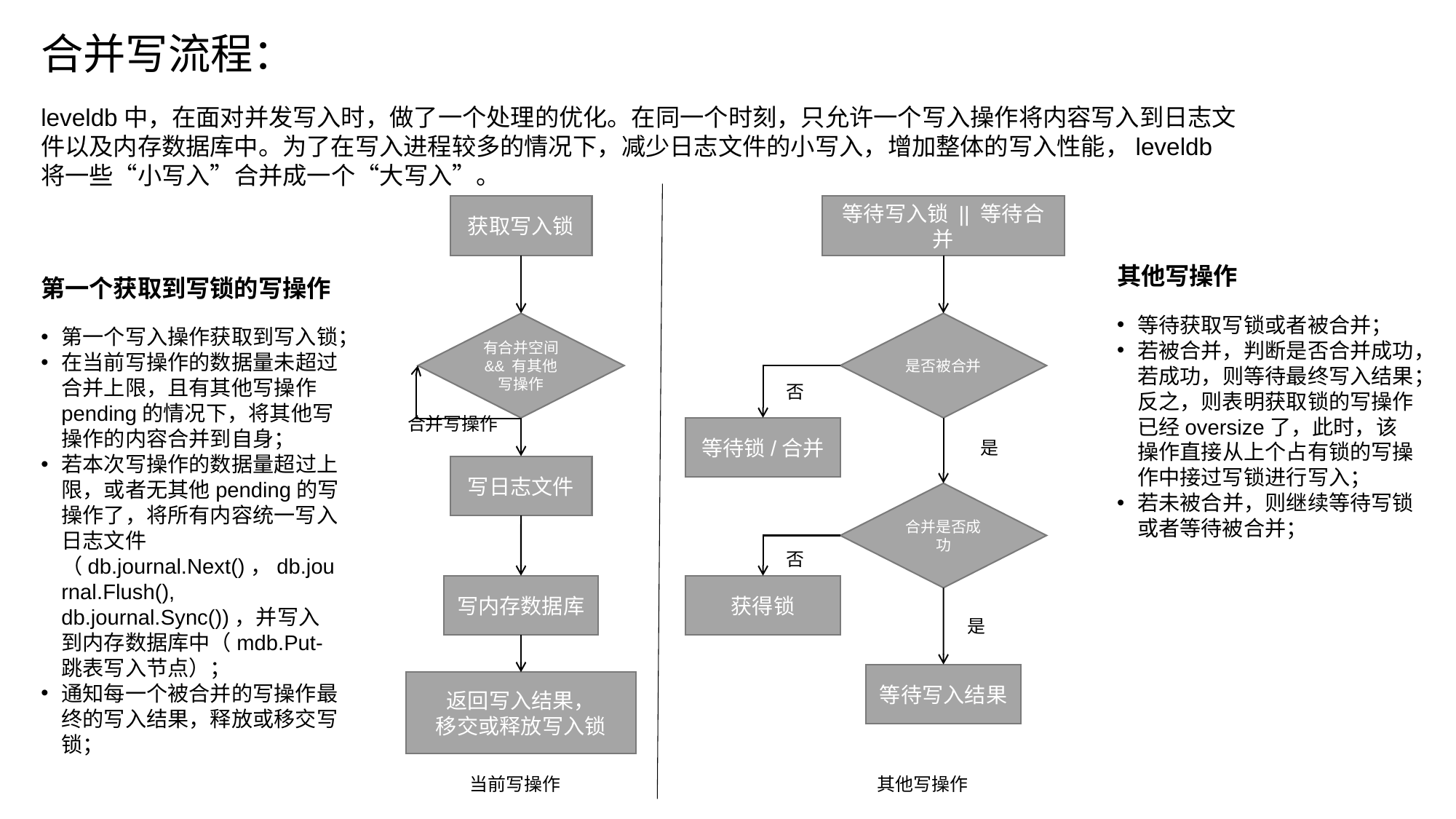

合并写流程：
leveldb中，在面对并发写入时，做了一个处理的优化。在同一个时刻，只允许一个写入操作将内容写入到日志文件以及内存数据库中。为了在写入进程较多的情况下，减少日志文件的小写入，增加整体的写入性能，leveldb将一些“小写入”合并成一个“大写入”。
获取写入锁
有合并空间 && 有其他写操作
合并写操作
写日志文件
写内存数据库
返回写入结果，
移交或释放写入锁
当前写操作
等待写入锁 || 等待合并
其他写操作

等待获取写锁或者被合并；
若被合并，判断是否合并成功，若成功，则等待最终写入结果；反之，则表明获取锁的写操作已经oversize了，此时，该操作直接从上个占有锁的写操作中接过写锁进行写入；
若未被合并，则继续等待写锁或者等待被合并；
第一个获取到写锁的写操作

第一个写入操作获取到写入锁；
在当前写操作的数据量未超过合并上限，且有其他写操作pending的情况下，将其他写操作的内容合并到自身；
若本次写操作的数据量超过上限，或者无其他pending的写操作了，将所有内容统一写入日志文件（db.journal.Next()，db.journal.Flush(), db.journal.Sync())，并写入到内存数据库中（mdb.Put-跳表写入节点）；
通知每一个被合并的写操作最终的写入结果，释放或移交写锁；
是否被合并
否
等待锁/合并
是
合并是否成功
否
获得锁
是
等待写入结果
其他写操作